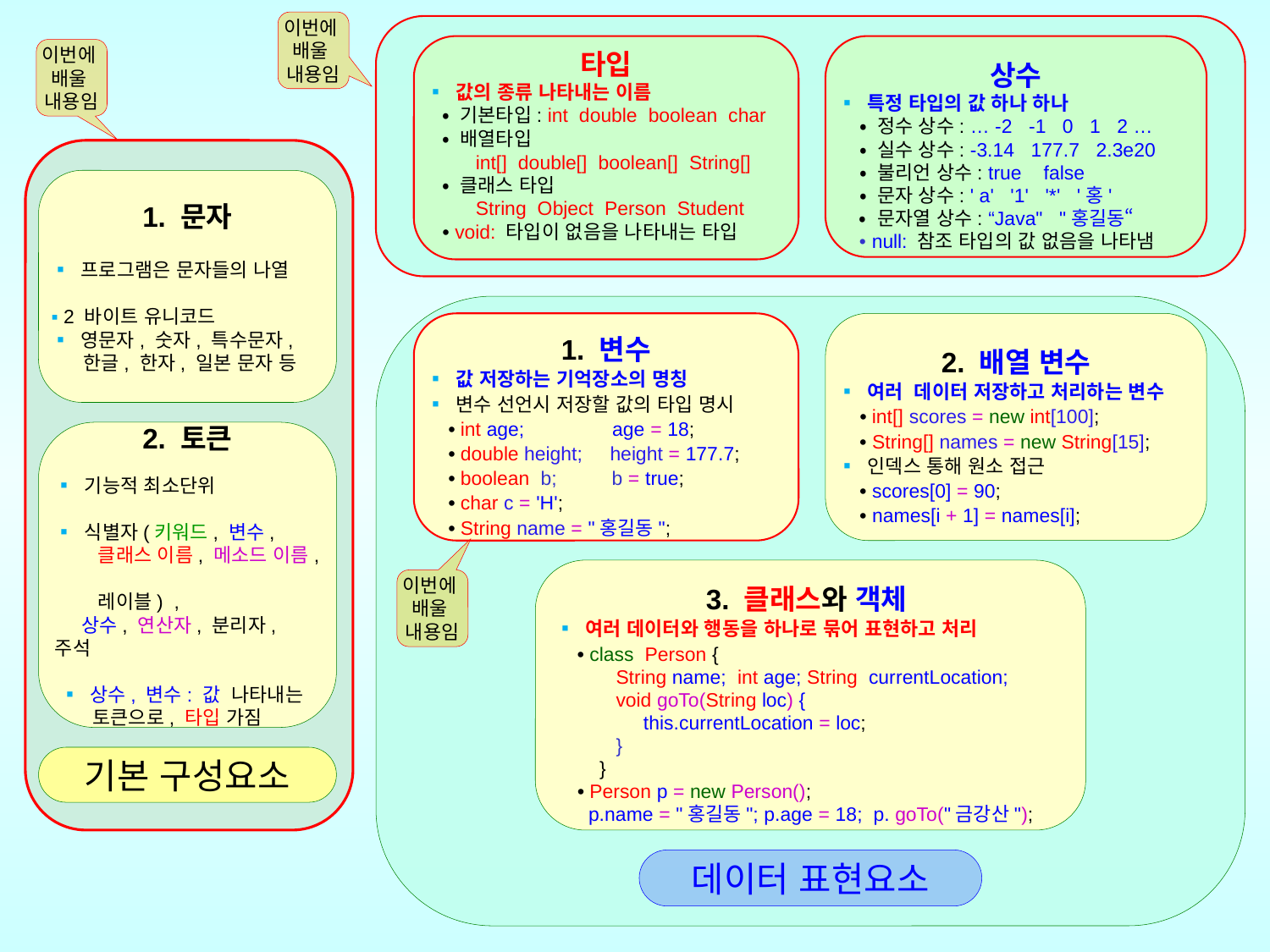

이번에
배울
내용임

타입
▪ 값의 종류 나타내는 이름
   • 기본타입: int  double  boolean  char
   • 배열타입
         int[]  double[]  boolean[]  String[]
   • 클래스 타입
         String  Object  Person  Student
   • void: 타입이 없음을 나타내는 타입

상수
▪ 특정 타입의 값 하나 하나
    • 정수 상수: … -2   -1   0   1   2 …
    • 실수 상수: -3.14   177.7   2.3e20
    • 불리언 상수: true    false
    • 문자 상수: ' a'   '1'   '*'   '홍'
    • 문자열 상수: “Java"   "홍길동“
    • null: 참조 타입의 값 없음을 나타냄
이번에
배울
내용임

1. 문자

▪ 프로그램은 문자들의 나열

▪ 2 바이트 유니코드
▪ 영문자, 숫자, 특수문자,
     한글, 한자, 일본 문자 등

1. 변수
▪ 값 저장하는 기억장소의 명칭
▪ 변수 선언시 저장할 값의 타입 명시
    • int age;                age = 18;
    • double height;     height = 177.7;
    • boolean  b;          b = true;
    • char c = 'H';
    • String name = "홍길동";
2. 배열 변수
▪ 여러  데이터 저장하고 처리하는 변수
    • int[] scores = new int[100];
    • String[] names = new String[15];
▪ 인덱스 통해 원소 접근
    • scores[0] = 90;
    • names[i + 1] = names[i];
2. 토큰

▪ 기능적 최소단위

▪ 식별자(키워드, 변수,
       클래스 이름, 메소드 이름,
       레이블)  ,
    상수, 연산자, 분리자, 주석

 ▪ 상수, 변수: 값  나타내는
      토큰으로, 타입 가짐
3. 클래스와 객체
 ▪ 여러 데이터와 행동을 하나로 묶어 표현하고 처리
     • class  Person {
            String name;  int age; String  currentLocation;
            void goTo(String loc) {
                 this.currentLocation = loc;
            }
         }
     • Person p = new Person();
       p.name = "홍길동"; p.age = 18;  p. goTo("금강산");
이번에
배울
내용임
기본 구성요소
데이터 표현요소